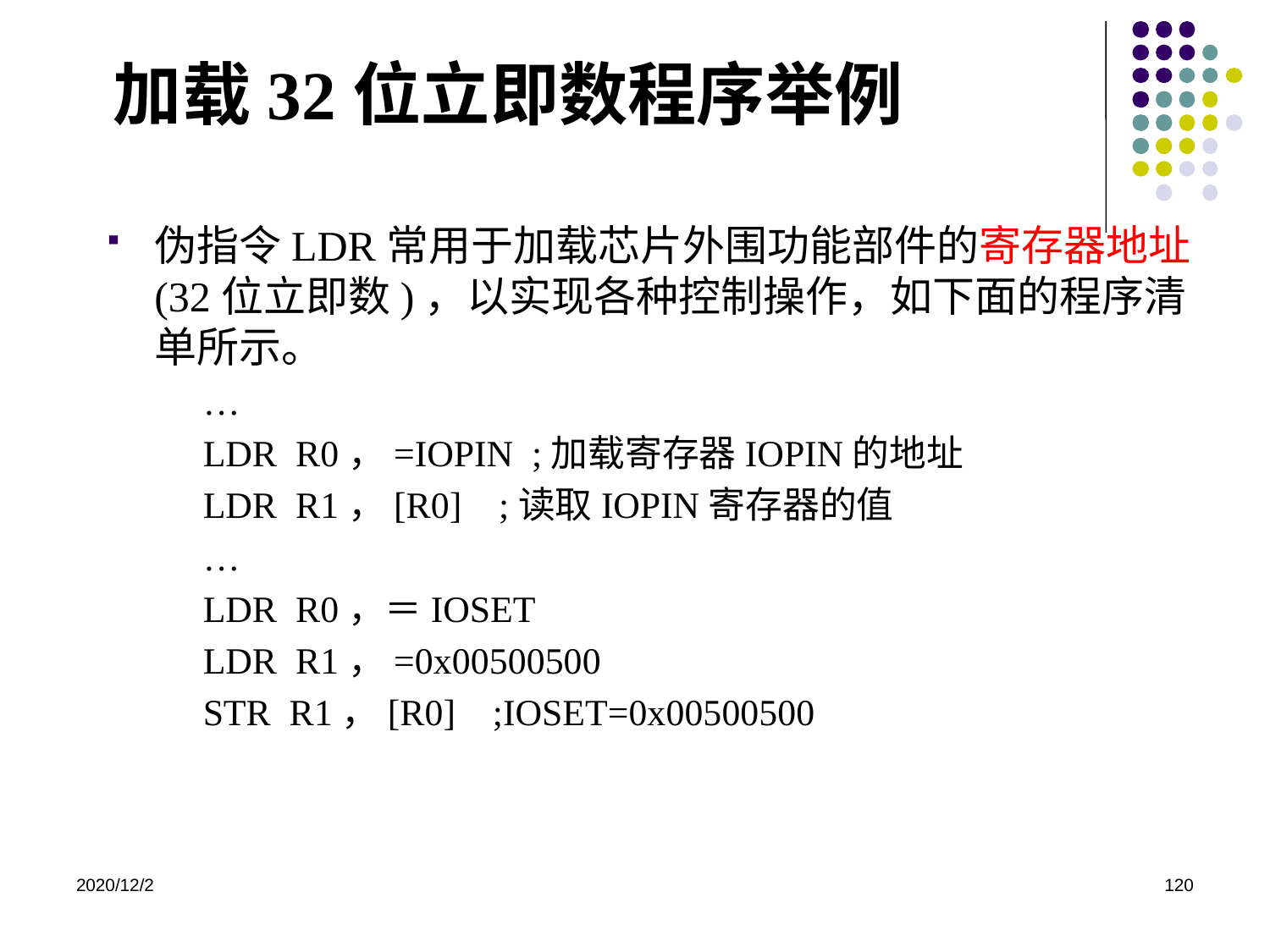

# 加载32位立即数程序举例
伪指令LDR常用于加载芯片外围功能部件的寄存器地址(32位立即数)，以实现各种控制操作，如下面的程序清单所示。
…
LDR  R0，=IOPIN  ;加载寄存器IOPIN的地址
LDR  R1，[R0]    ;读取IOPIN寄存器的值
…
LDR  R0，＝IOSET
LDR  R1，=0x00500500
STR  R1，[R0]    ;IOSET=0x00500500
2020/12/2
120